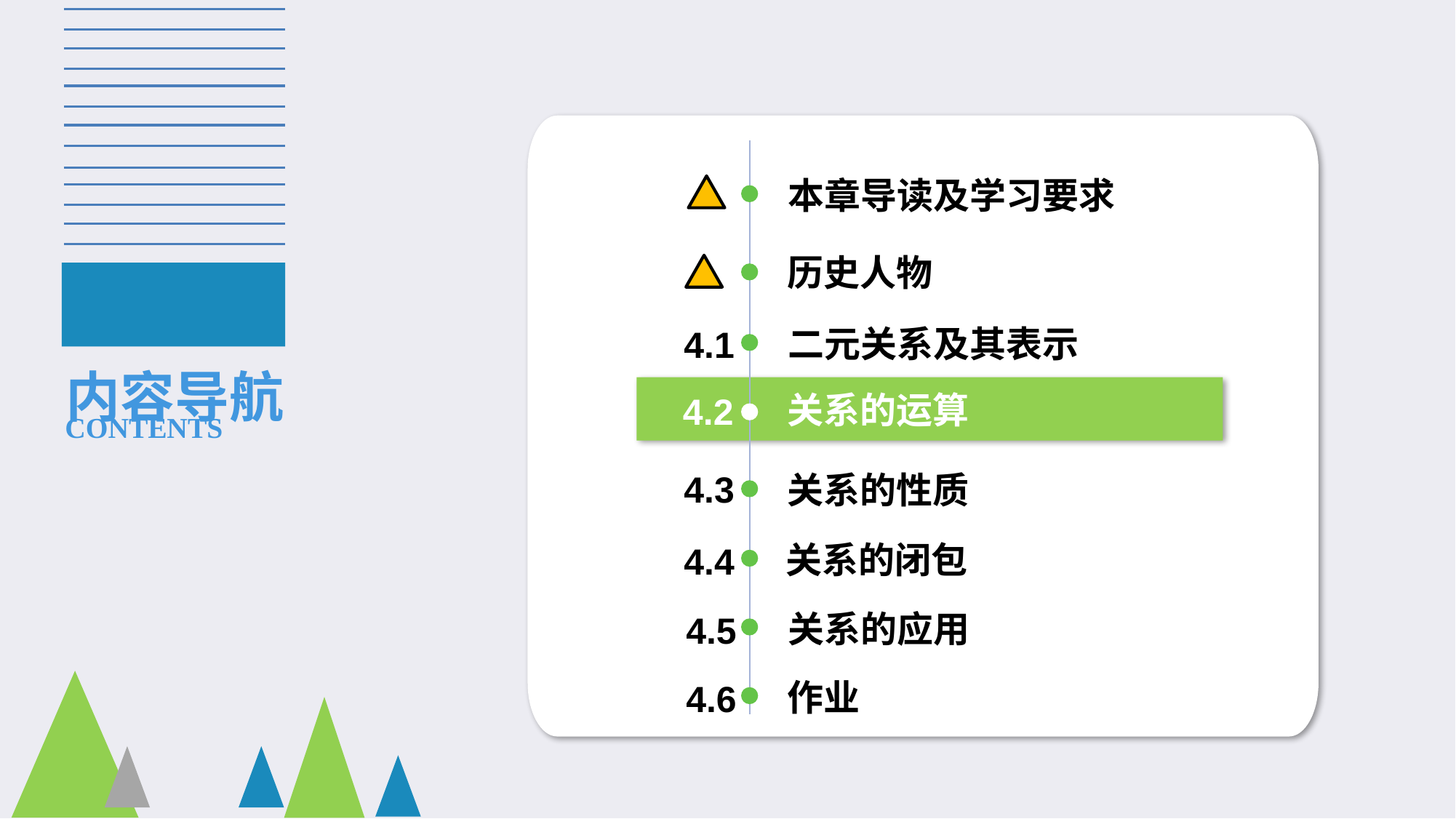

本章导读及学习要求
   1

历史人物

内容导航
二元关系及其表示
 4.1

关系的运算
 4.2

CONTENTS
 4.3
关系的性质

关系的闭包
 4.4

关系的应用
 4.5

作业
 4.6